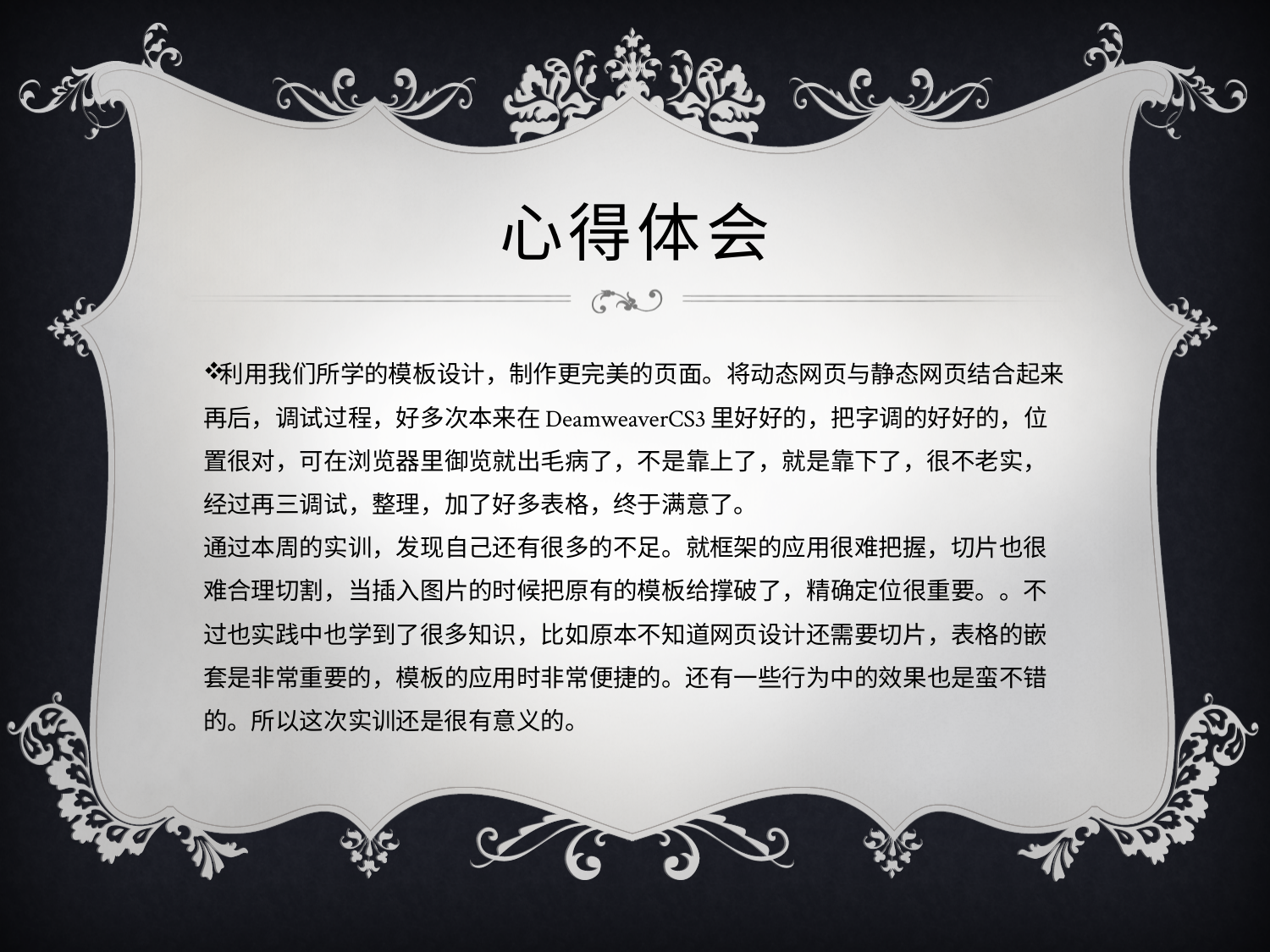

# 心得体会
利用我们所学的模板设计，制作更完美的页面。将动态网页与静态网页结合起来
再后，调试过程，好多次本来在DeamweaverCS3里好好的，把字调的好好的，位置很对，可在浏览器里御览就出毛病了，不是靠上了，就是靠下了，很不老实，经过再三调试，整理，加了好多表格，终于满意了。
通过本周的实训，发现自己还有很多的不足。就框架的应用很难把握，切片也很难合理切割，当插入图片的时候把原有的模板给撑破了，精确定位很重要。。不过也实践中也学到了很多知识，比如原本不知道网页设计还需要切片，表格的嵌套是非常重要的，模板的应用时非常便捷的。还有一些行为中的效果也是蛮不错的。所以这次实训还是很有意义的。